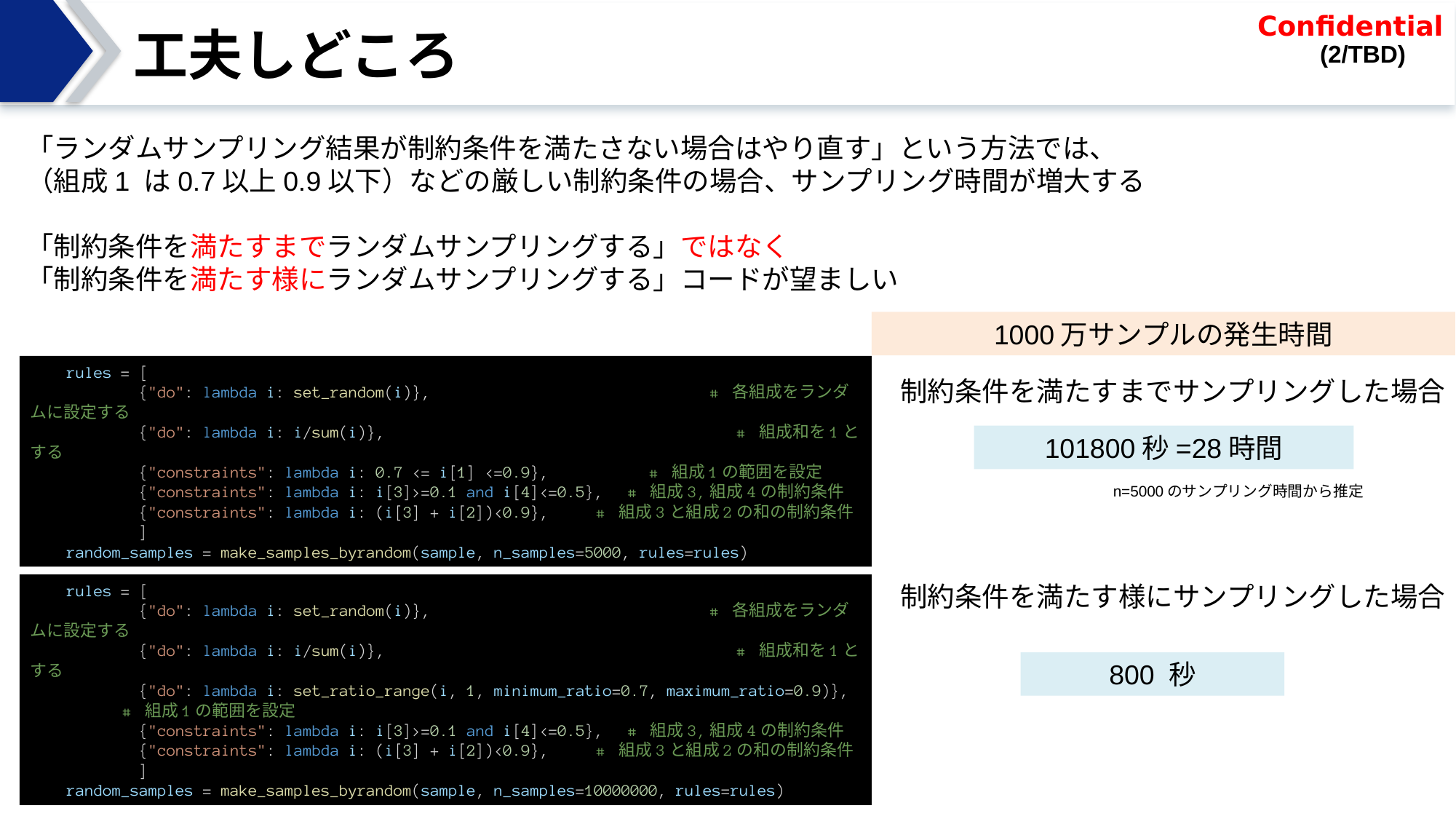

# 工夫しどころ
「ランダムサンプリング結果が制約条件を満たさない場合はやり直す」という方法では、
（組成1 は0.7以上0.9以下）などの厳しい制約条件の場合、サンプリング時間が増大する

「制約条件を満たすまでランダムサンプリングする」ではなく
「制約条件を満たす様にランダムサンプリングする」コードが望ましい
1000万サンプルの発生時間
    rules = [
            {"do": lambda i: set_random(i)},　 　　　　　　　　　　　　　　　# 各組成をランダムに設定する
            {"do": lambda i: i/sum(i)}, 　　　　　　　　　　　　　　　　　　　　# 組成和を1とする
            {"constraints": lambda i: 0.7 <= i[1] <=0.9}, 　　　　　# 組成1の範囲を設定
            {"constraints": lambda i: i[3]>=0.1 and i[4]<=0.5},　# 組成3,組成4の制約条件
            {"constraints": lambda i: (i[3] + i[2])<0.9},　      # 組成3と組成2の和の制約条件
            ]
    random_samples = make_samples_byrandom(sample, n_samples=5000, rules=rules)
制約条件を満たすまでサンプリングした場合
101800秒=28時間
n=5000のサンプリング時間から推定
    rules = [
            {"do": lambda i: set_random(i)},　 　　　　　　　　　　　　　　　# 各組成をランダムに設定する
            {"do": lambda i: i/sum(i)}, 　　　　　　　　　　　　　　　　　　　　# 組成和を1とする
            {"do": lambda i: set_ratio_range(i, 1, minimum_ratio=0.7, maximum_ratio=0.9)},
        　　　 # 組成1の範囲を設定
            {"constraints": lambda i: i[3]>=0.1 and i[4]<=0.5},　# 組成3,組成4の制約条件
            {"constraints": lambda i: (i[3] + i[2])<0.9},　      # 組成3と組成2の和の制約条件
            ]
    random_samples = make_samples_byrandom(sample, n_samples=10000000, rules=rules)
制約条件を満たす様にサンプリングした場合
800 秒